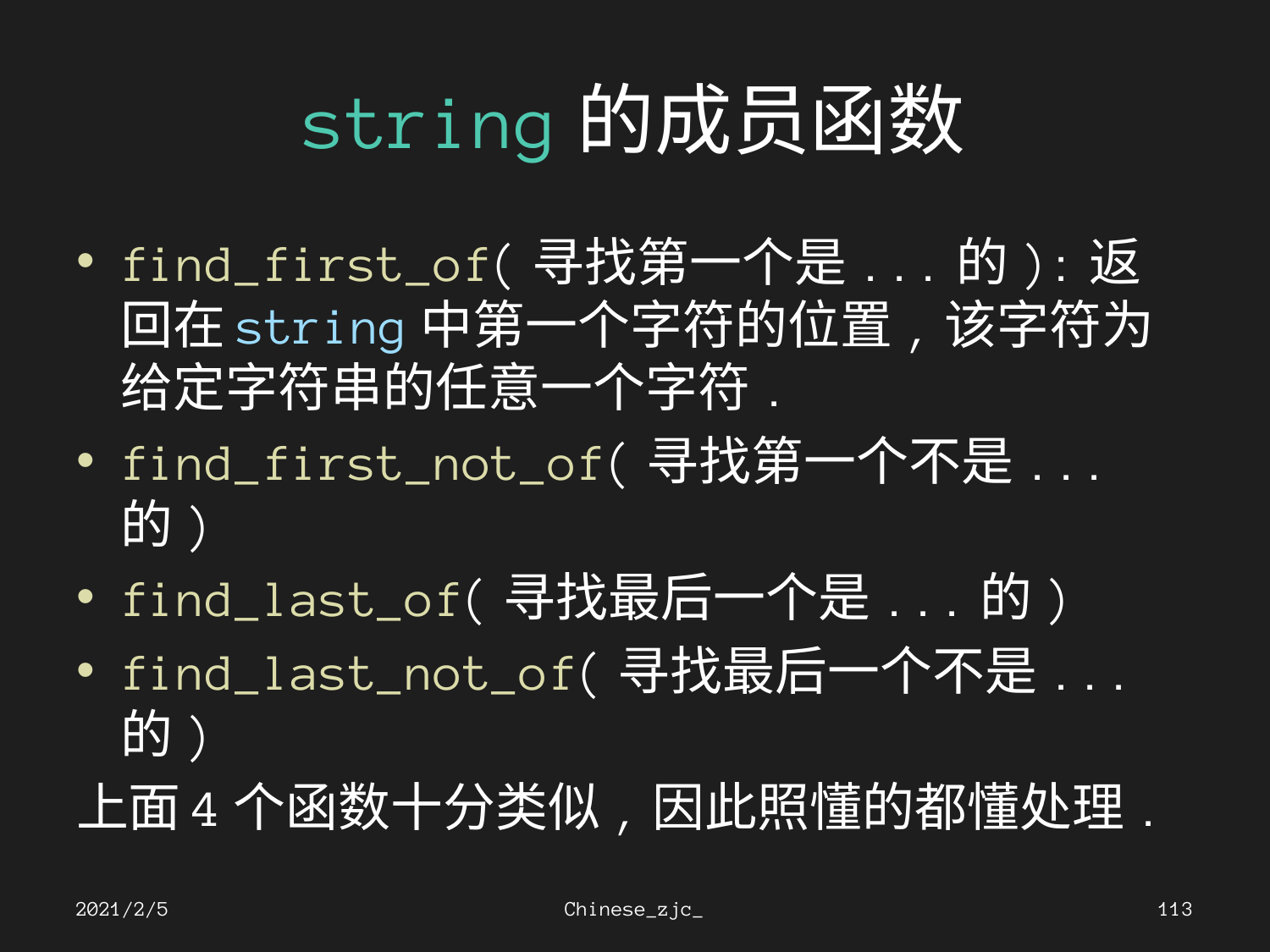

# string的成员函数
find_first_of(寻找第一个是...的):返回在string中第一个字符的位置,该字符为给定字符串的任意一个字符.
find_first_not_of(寻找第一个不是...的)
find_last_of(寻找最后一个是...的)
find_last_not_of(寻找最后一个不是...的)
上面4个函数十分类似,因此照懂的都懂处理.
2021/2/5
Chinese_zjc_
113